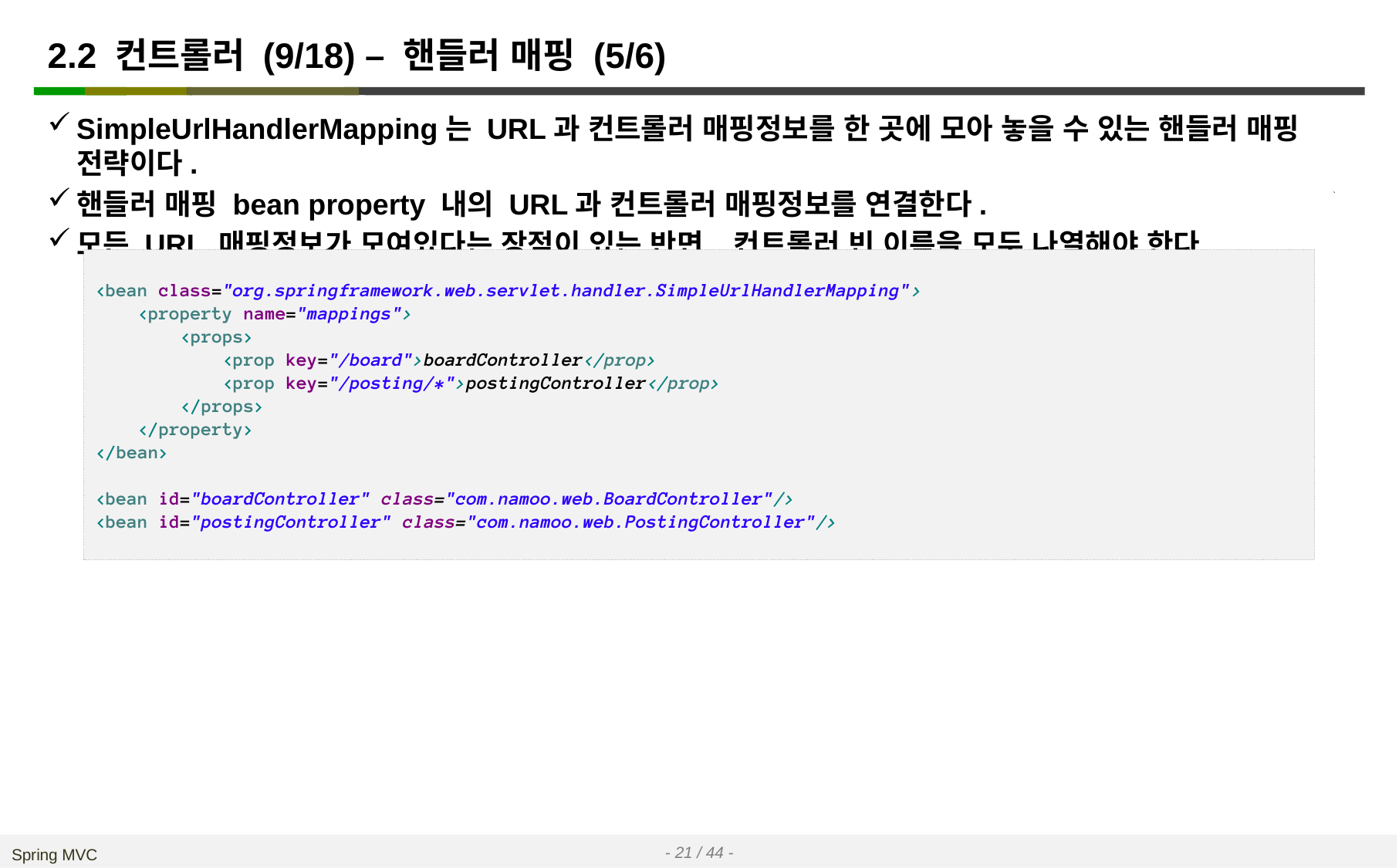

# 2.2 컨트롤러 (9/18) – 핸들러 매핑 (5/6)
SimpleUrlHandlerMapping는 URL과 컨트롤러 매핑정보를 한 곳에 모아 놓을 수 있는 핸들러 매핑 전략이다.
핸들러 매핑 bean property 내의 URL과 컨트롤러 매핑정보를 연결한다.
모든 URL 매핑정보가 모여있다는 장점이 있는 반면, 컨트롤러 빈 이름을 모두 나열해야 한다.
<bean class="org.springframework.web.servlet.handler.SimpleUrlHandlerMapping">
    <property name="mappings">
        <props>
            <prop key="/board">boardController</prop>
            <prop key="/posting/*">postingController</prop>
        </props>
    </property>
</bean>

<bean id="boardController" class="com.namoo.web.BoardController"/>
<bean id="postingController" class="com.namoo.web.PostingController"/>